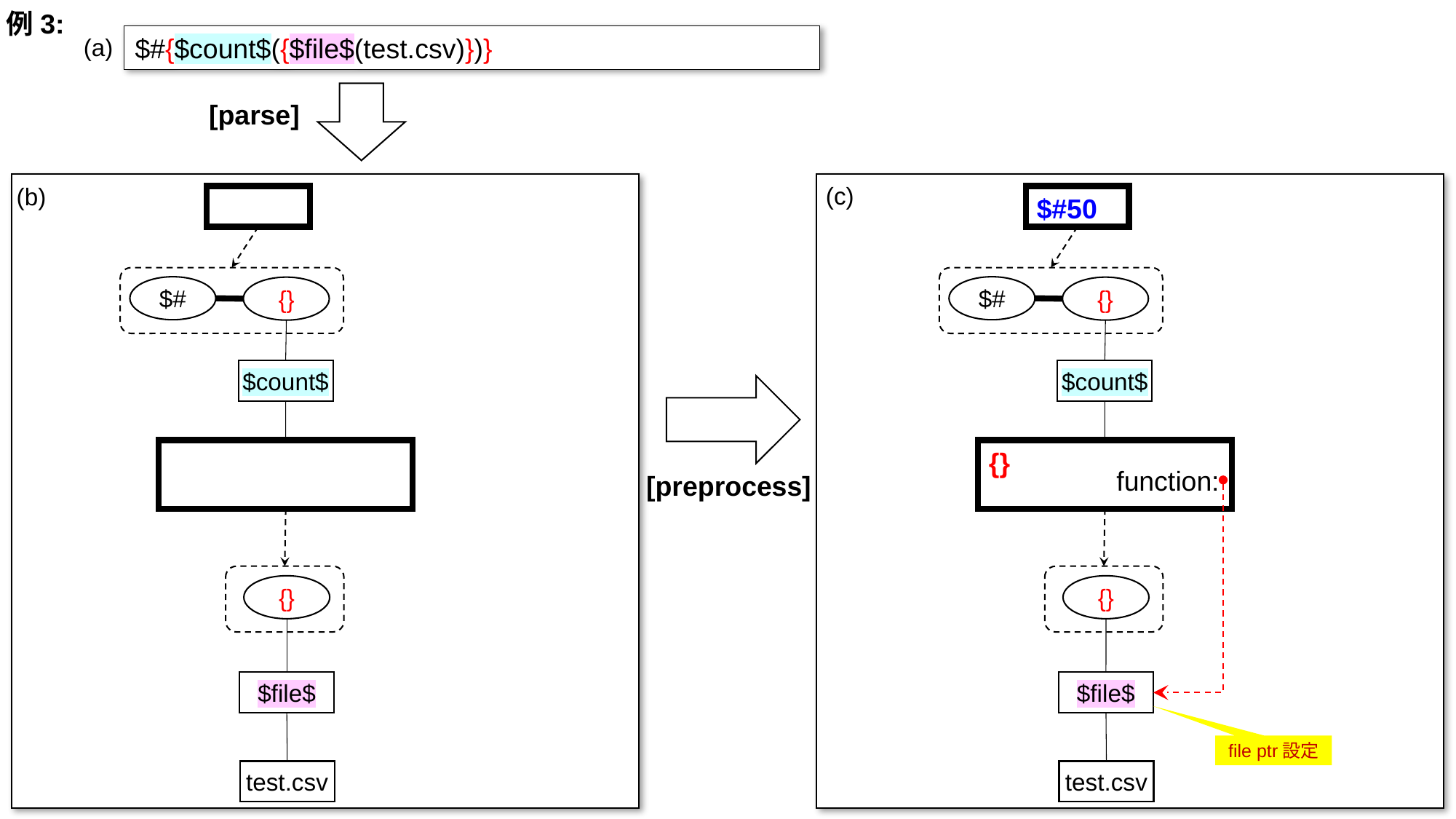

例3:
$#{$count$({$file$(test.csv)})}
(a)

[parse]

(c)
(b)

$#50

$#
$#
{}
{}

$count$
$count$

{}
[preprocess]
function:

{}
{}
$file$
$file$
file ptr設定
test.csv
test.csv